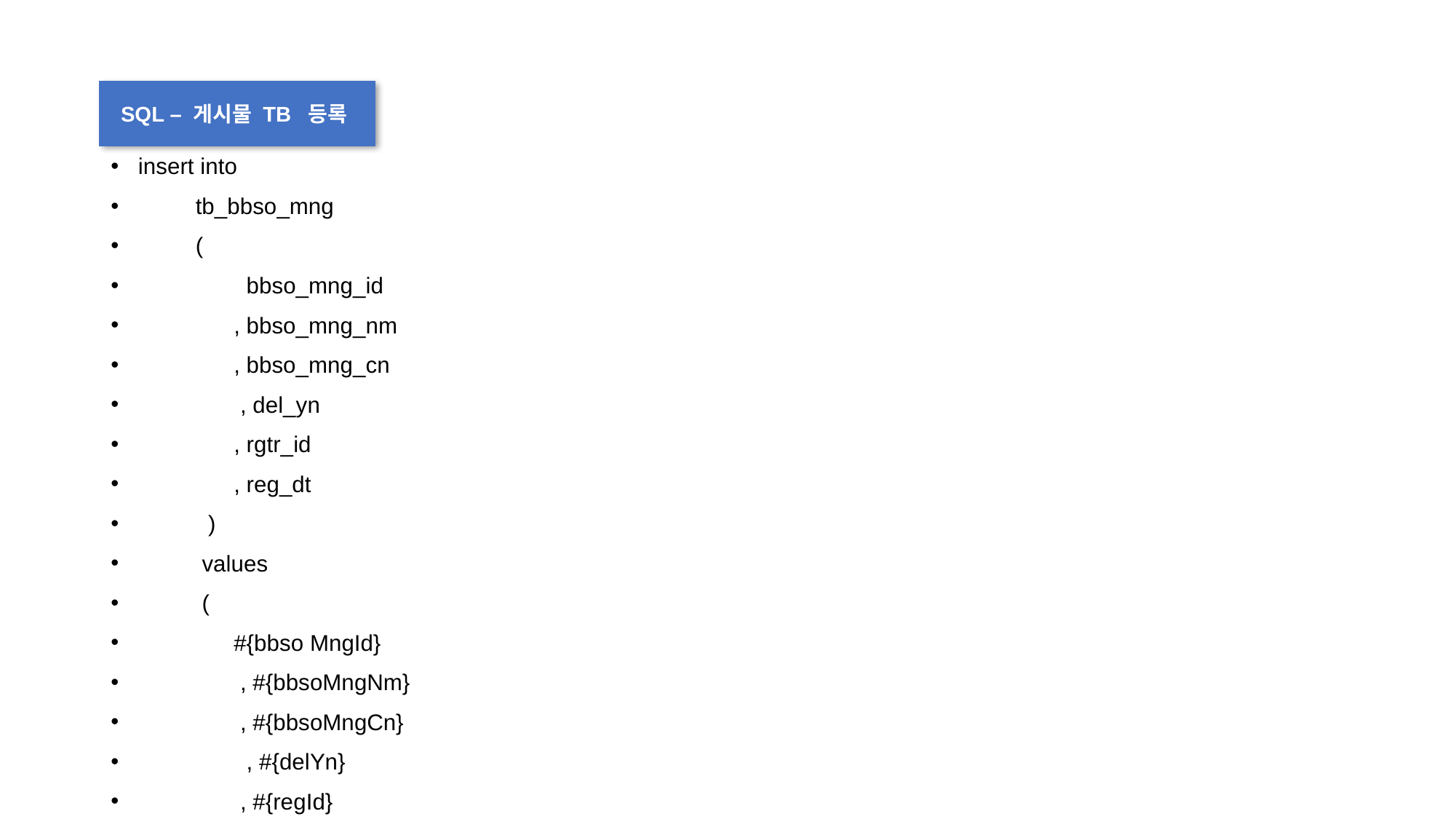

SQL – 게시물 TB  등록
insert into
         tb_bbso_mng
         (
                 bbso_mng_id
               , bbso_mng_nm
               , bbso_mng_cn
                , del_yn
               , rgtr_id
               , reg_dt
           )
          values
          (
               #{bbso MngId}
                , #{bbsoMngNm}
                , #{bbsoMngCn}
                 , #{delYn}
                , #{regId}
                , now()
           )